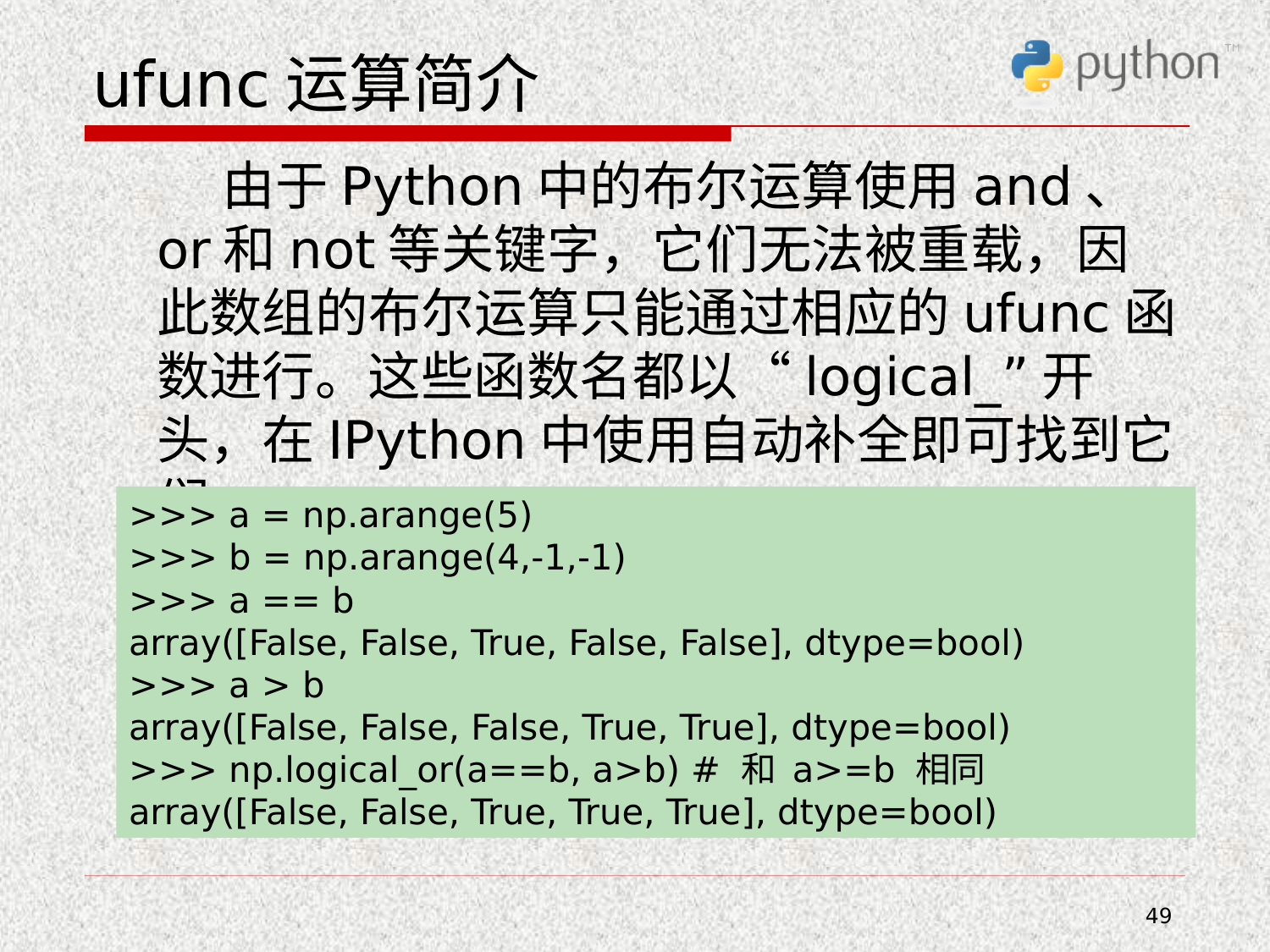

# ufunc运算简介
          由于Python中的布尔运算使用and、or和not等关键字，它们无法被重载，因此数组的布尔运算只能通过相应的ufunc函数进行。这些函数名都以“logical_”开头，在IPython中使用自动补全即可找到它们.
>>> a = np.arange(5)
>>> b = np.arange(4,-1,-1)
>>> a == b
array([False, False, True, False, False], dtype=bool)
>>> a > b
array([False, False, False, True, True], dtype=bool)
>>> np.logical_or(a==b, a>b) # 和 a>=b 相同 array([False, False, True, True, True], dtype=bool)
49